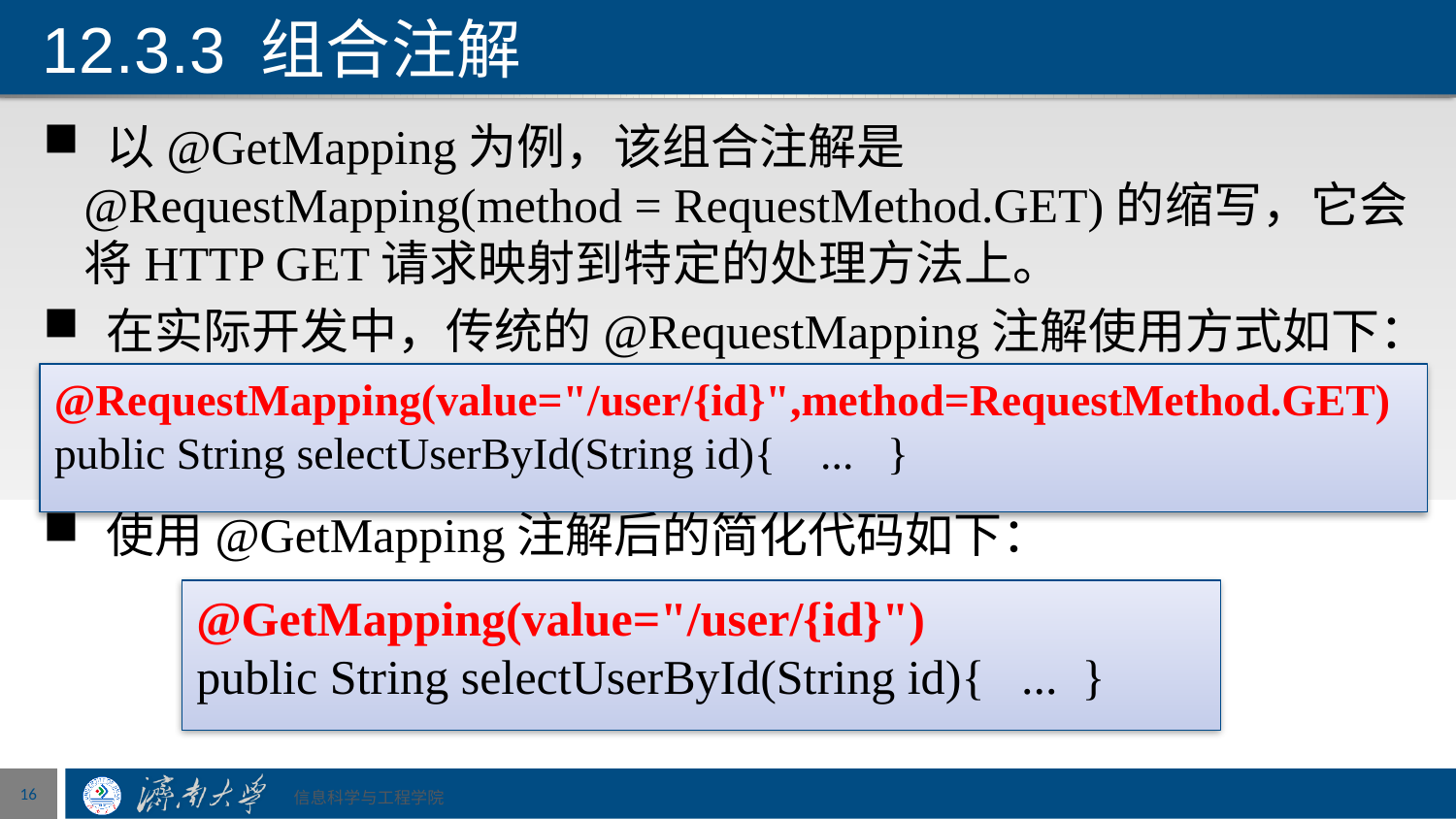

# 12.3.3 组合注解
 以@GetMapping为例，该组合注解是@RequestMapping(method = RequestMethod.GET)的缩写，它会将HTTP GET请求映射到特定的处理方法上。
 在实际开发中，传统的@RequestMapping注解使用方式如下：

 使用@GetMapping注解后的简化代码如下：
@RequestMapping(value="/user/{id}",method=RequestMethod.GET)
public String selectUserById(String id){    ...   }
@GetMapping(value="/user/{id}")
public String selectUserById(String id){   ...  }